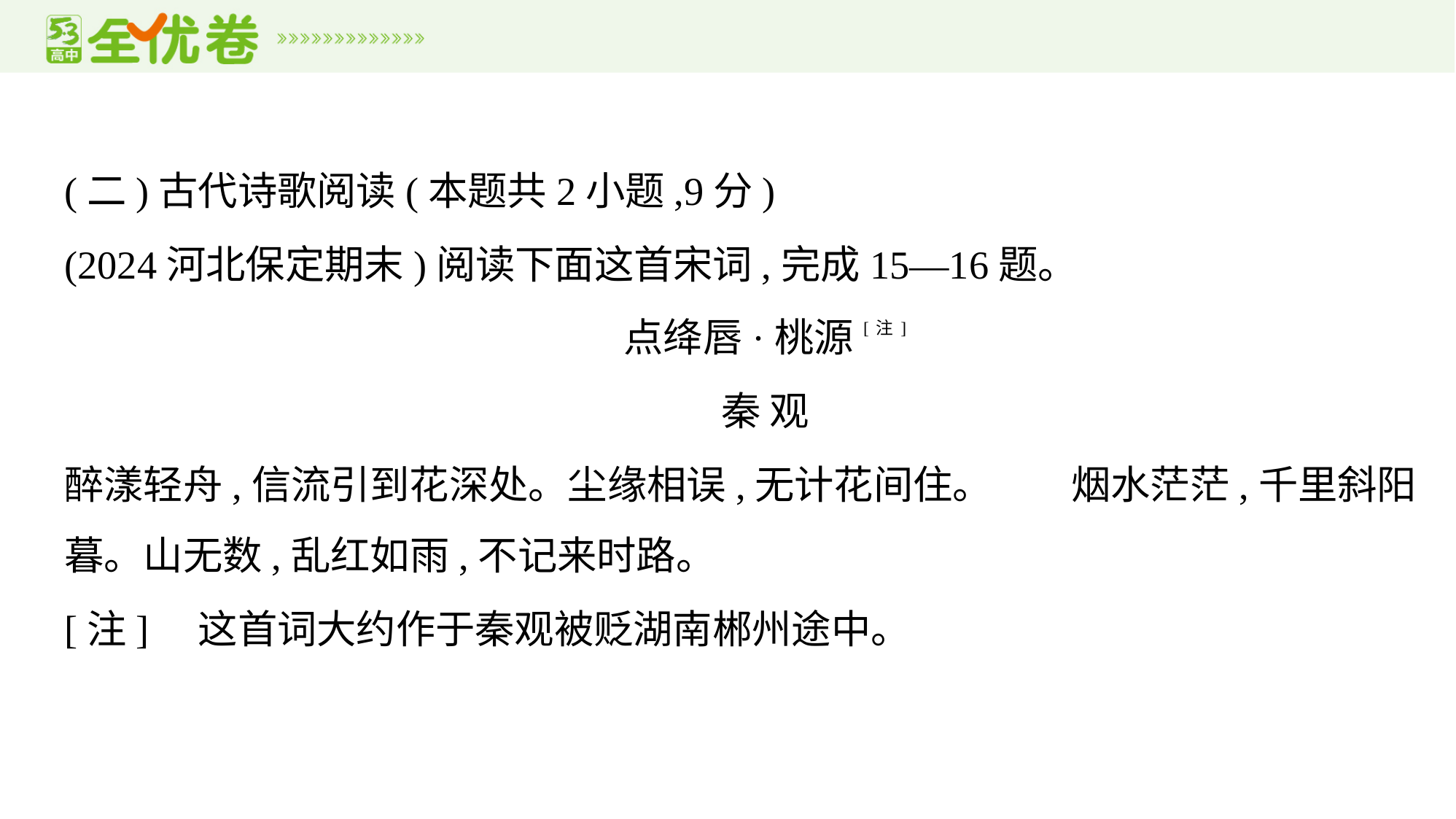

(二)古代诗歌阅读(本题共2小题,9分)
(2024河北保定期末)阅读下面这首宋词,完成15—16题。
点绛唇·桃源[注]
秦 观
醉漾轻舟,信流引到花深处。尘缘相误,无计花间住。　　烟水茫茫,千里斜阳
暮。山无数,乱红如雨,不记来时路。
[注]　这首词大约作于秦观被贬湖南郴州途中。